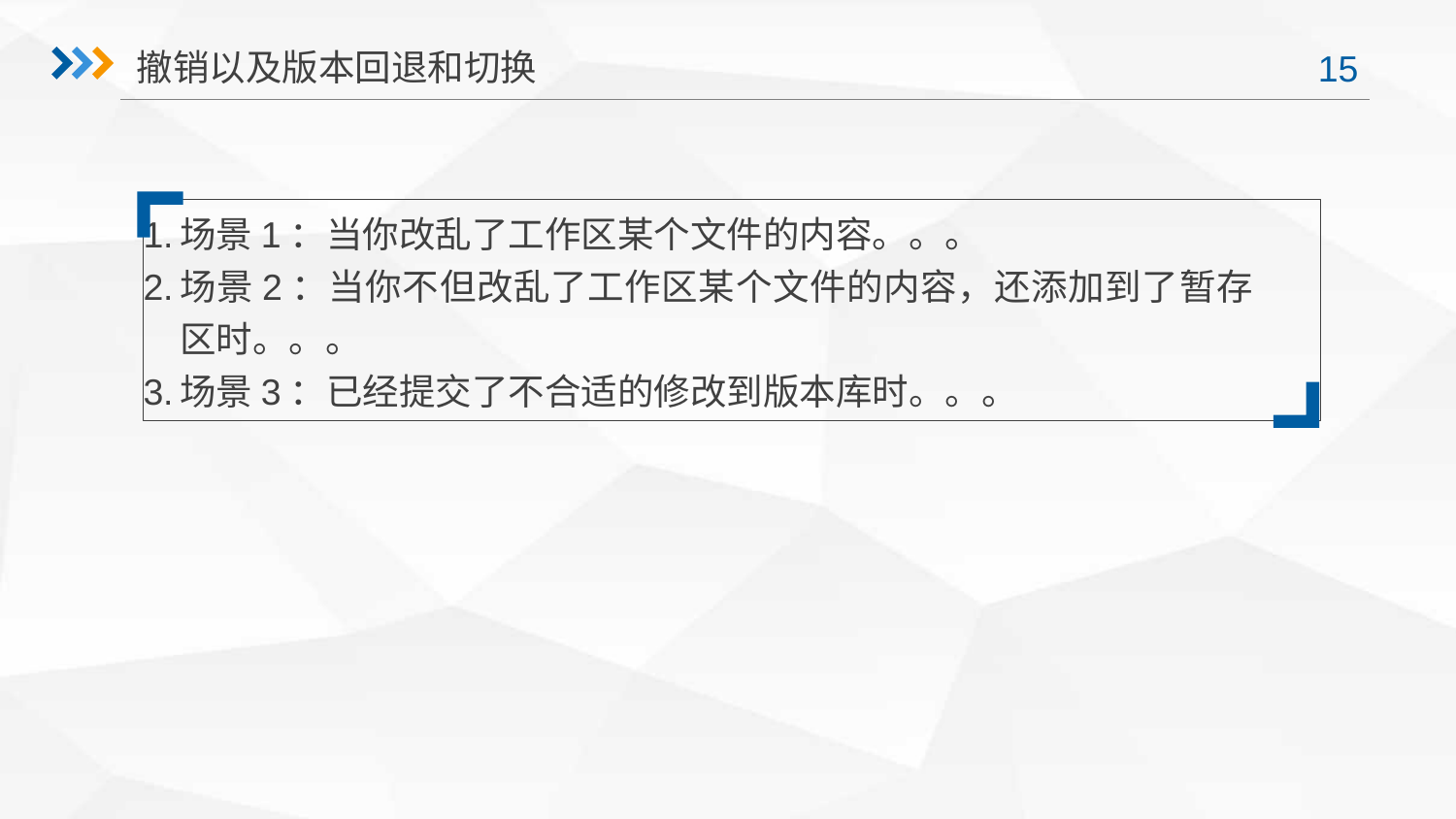

撤销以及版本回退和切换

场景1：当你改乱了工作区某个文件的内容。。。
场景2：当你不但改乱了工作区某个文件的内容，还添加到了暂存区时。。。
场景3：已经提交了不合适的修改到版本库时。。。